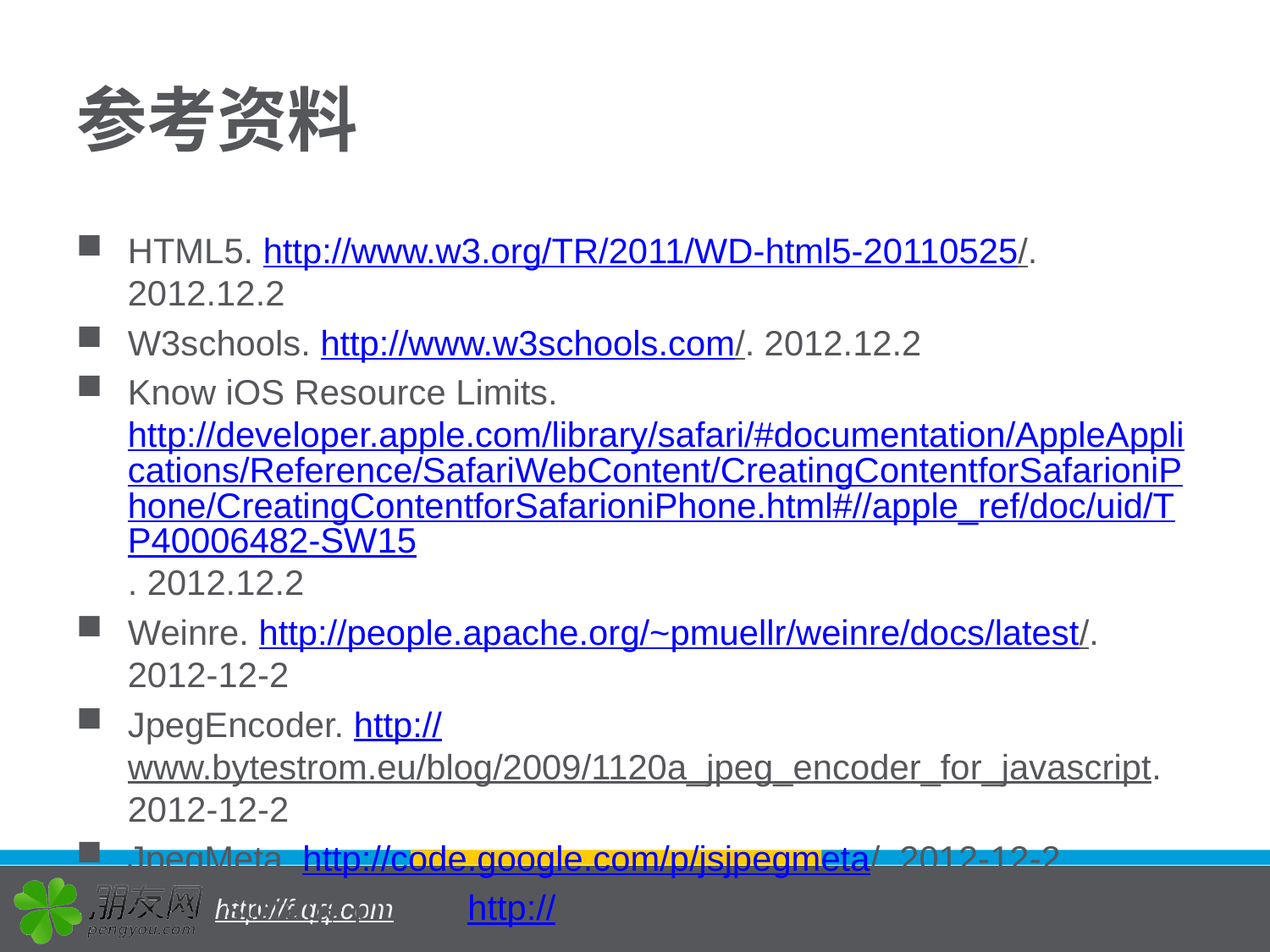

# 参考资料
HTML5. http://www.w3.org/TR/2011/WD-html5-20110525/. 2012.12.2
W3schools. http://www.w3schools.com/. 2012.12.2
Know iOS Resource Limits. http://developer.apple.com/library/safari/#documentation/AppleApplications/Reference/SafariWebContent/CreatingContentforSafarioniPhone/CreatingContentforSafarioniPhone.html#//apple_ref/doc/uid/TP40006482-SW15. 2012.12.2
Weinre. http://people.apache.org/~pmuellr/weinre/docs/latest/. 2012-12-2
JpegEncoder. http://www.bytestrom.eu/blog/2009/1120a_jpeg_encoder_for_javascript. 2012-12-2
JpegMeta. http://code.google.com/p/jsjpegmeta/. 2012-12-2
Seajs storage plugin. http://ux.etao.com/posts/449. 2012-12-2